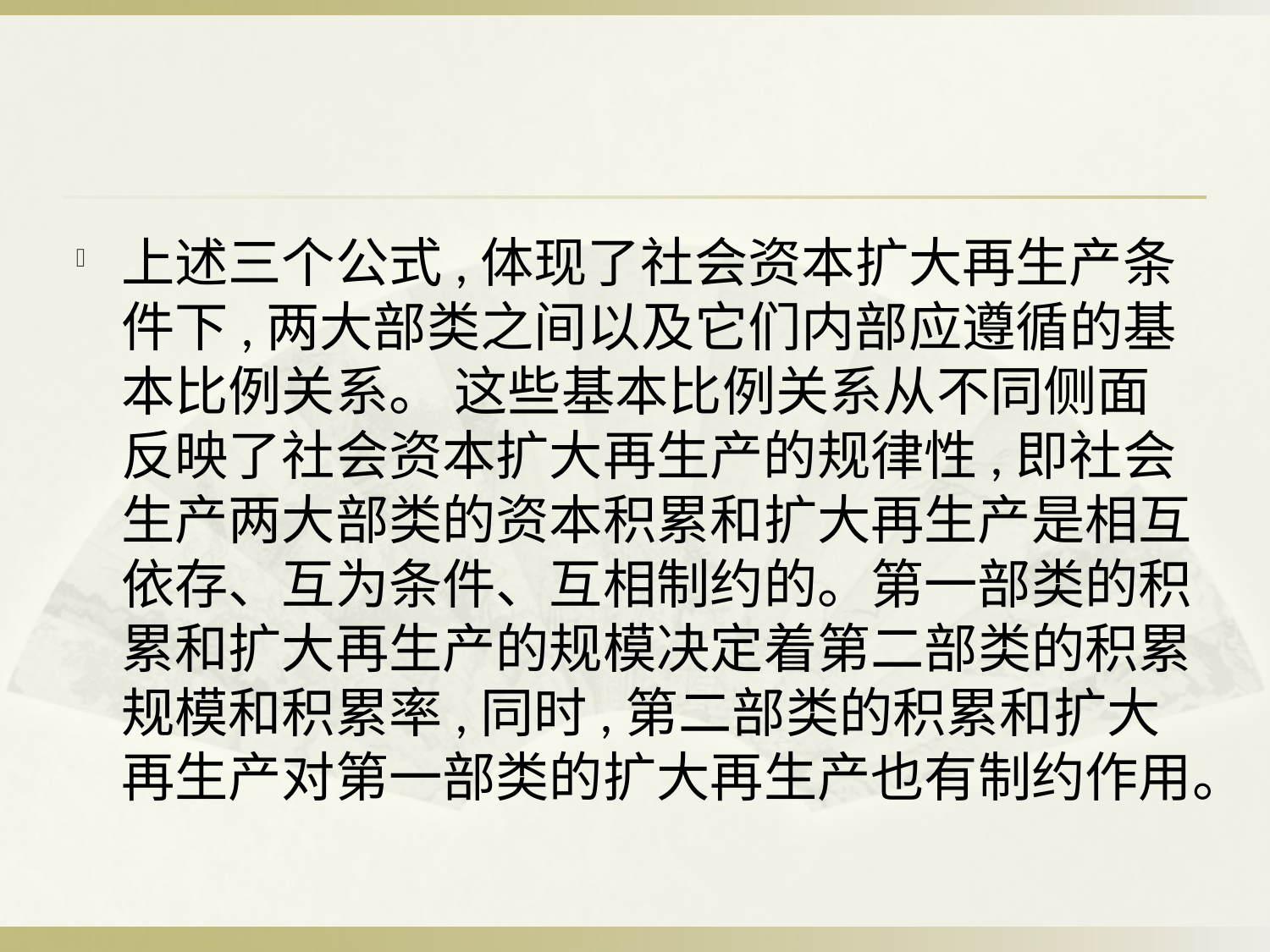

#
上述三个公式,体现了社会资本扩大再生产条件下,两大部类之间以及它们内部应遵循的基本比例关系。 这些基本比例关系从不同侧面反映了社会资本扩大再生产的规律性,即社会生产两大部类的资本积累和扩大再生产是相互依存、互为条件、互相制约的。第一部类的积累和扩大再生产的规模决定着第二部类的积累规模和积累率,同时,第二部类的积累和扩大再生产对第一部类的扩大再生产也有制约作用。